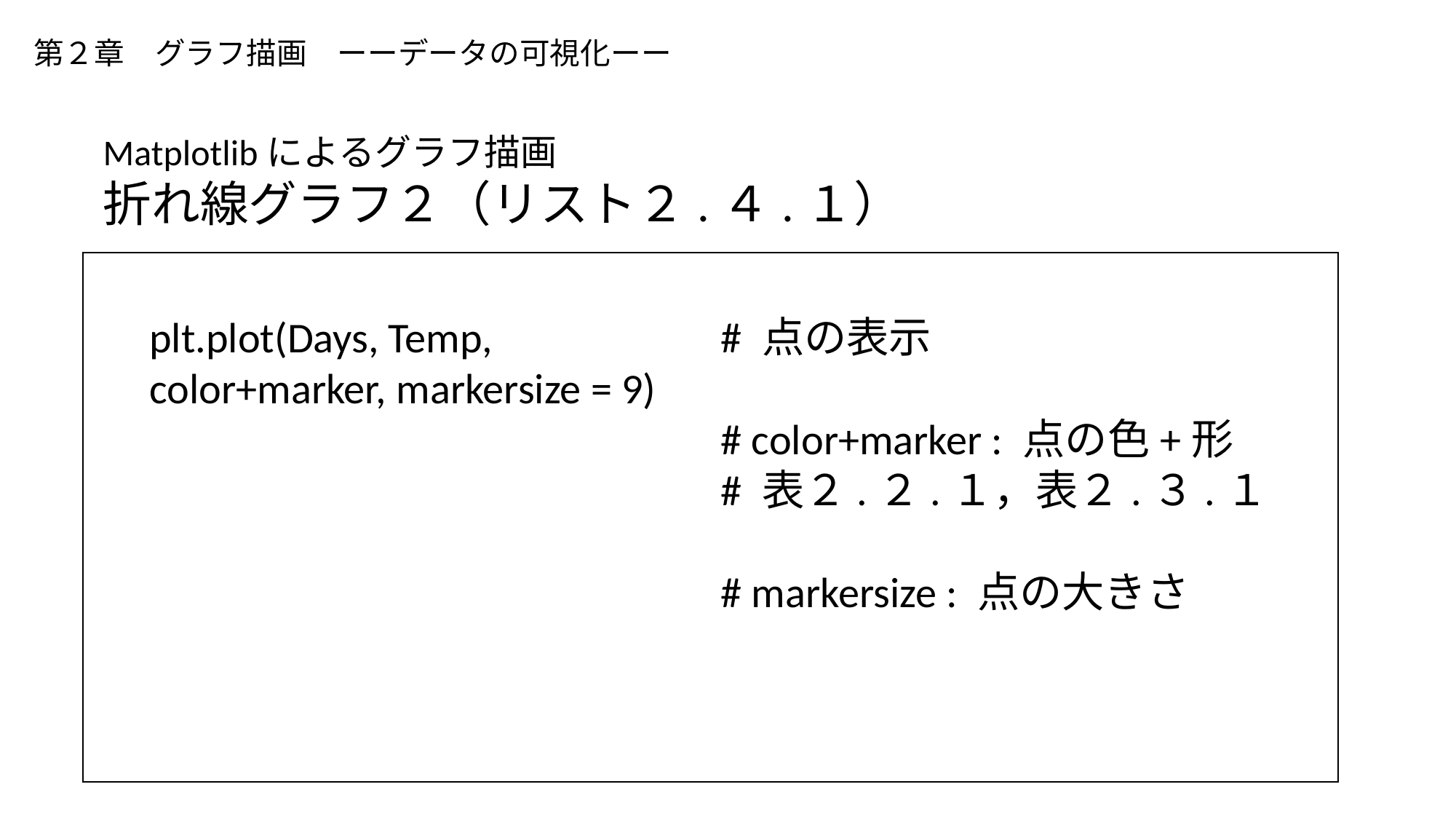

# 第２章　グラフ描画　ーーデータの可視化ーー
Matplotlibによるグラフ描画
折れ線グラフ２（リスト２.４.１）

plt.plot(Days, Temp,
color+marker, markersize = 9)
# 点の表示

# color+marker : 点の色+形
# 表２.２.１，表２.３.１

# markersize : 点の大きさ